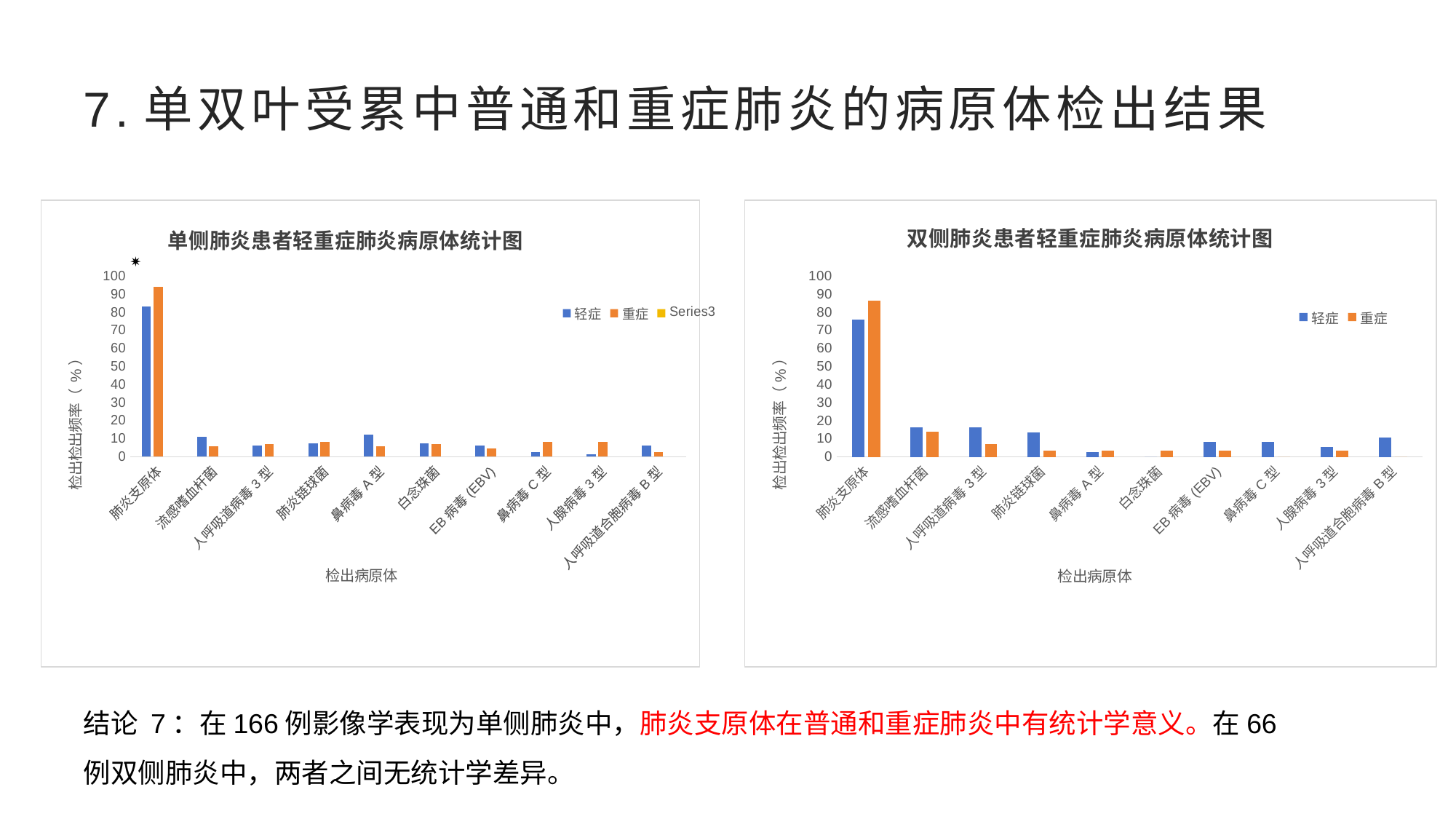

# 7.单双叶受累中普通和重症肺炎的病原体检出结果

### Chart: 单侧肺炎患者轻重症肺炎病原体统计图

| Category | 轻症 | 重症 |  |
|---|---|---|---|
| 肺炎支原体 | 82.93 | 94.05 | None |
| 流感嗜血杆菌 | 10.98 | 5.95 | None |
| 人呼吸道病毒3型 | 6.1 | 7.14 | None |
| 肺炎链球菌 | 7.32 | 8.33 | None |
| 鼻病毒A型 | 12.2 | 5.95 | None |
| 白念珠菌 | 7.32 | 7.14 | None |
| EB病毒(EBV) | 6.1 | 4.76 | None |
| 鼻病毒C型 | 2.44 | 8.33 | None |
| 人腺病毒3型 | 1.22 | 8.33 | None |
| 人呼吸道合胞病毒B型 | 6.1 | 2.38 | None |

### Chart: 双侧肺炎患者轻重症肺炎病原体统计图

| Category | 轻症 | 重症 |
|---|---|---|
| 肺炎支原体 | 75.68 | 86.21 |
| 流感嗜血杆菌 | 16.22 | 13.79 |
| 人呼吸道病毒3型 | 16.22 | 6.9 |
| 肺炎链球菌 | 13.51 | 3.45 |
| 鼻病毒A型 | 2.7 | 3.45 |
| 白念珠菌 | 0.0 | 3.45 |
| EB病毒(EBV) | 8.11 | 3.45 |
| 鼻病毒C型 | 8.11 | 0.0 |
| 人腺病毒3型 | 5.41 | 3.45 |
| 人呼吸道合胞病毒B型 | 10.81 | 0.0 |
✷
结论 7：在166例影像学表现为单侧肺炎中，肺炎支原体在普通和重症肺炎中有统计学意义。在66例双侧肺炎中，两者之间无统计学差异。